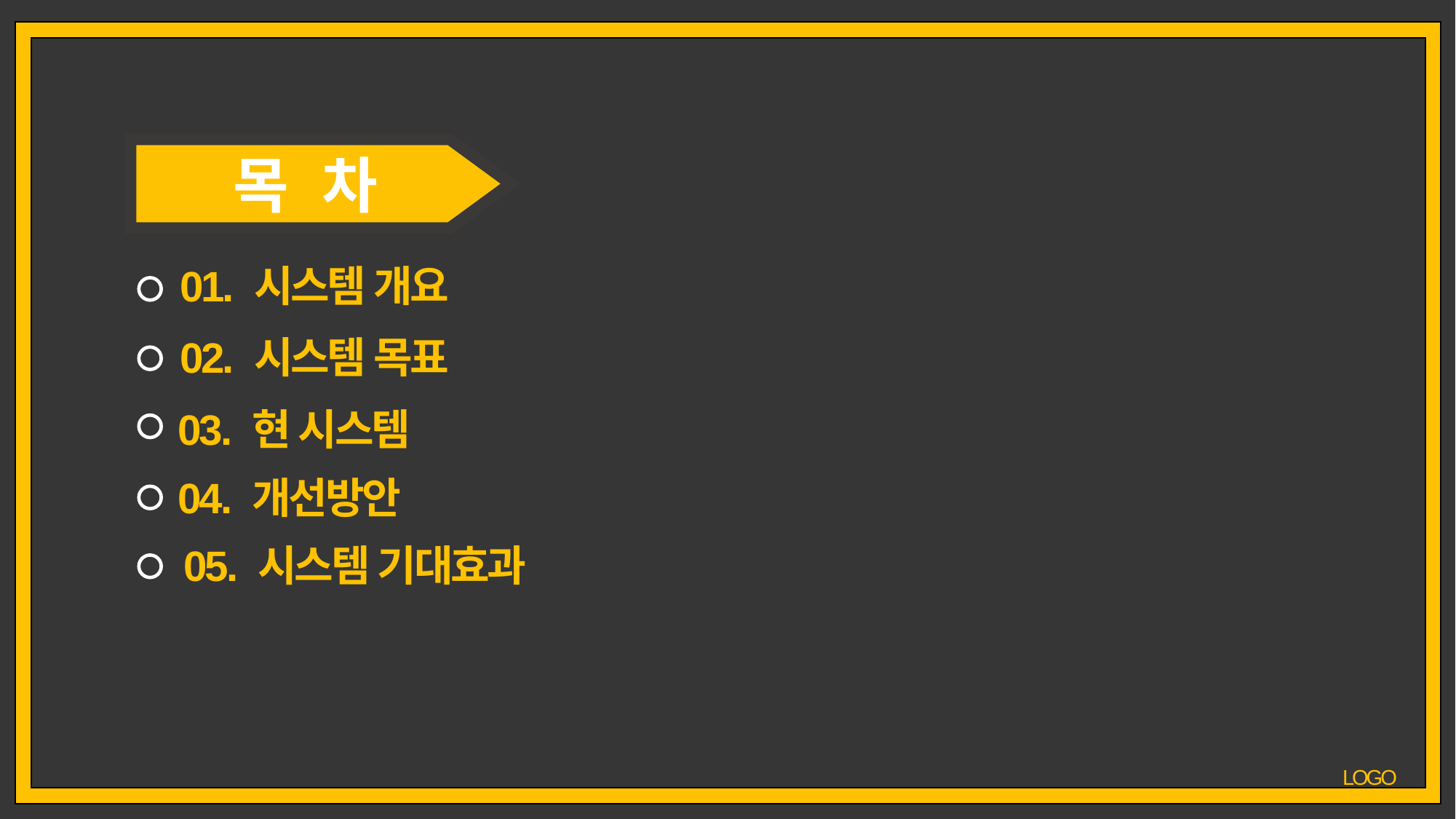

목  차
01. 시스템 개요

02. 시스템 목표

03. 현 시스템

04. 개선방안

05. 시스템 기대효과

PROJECT LOGO